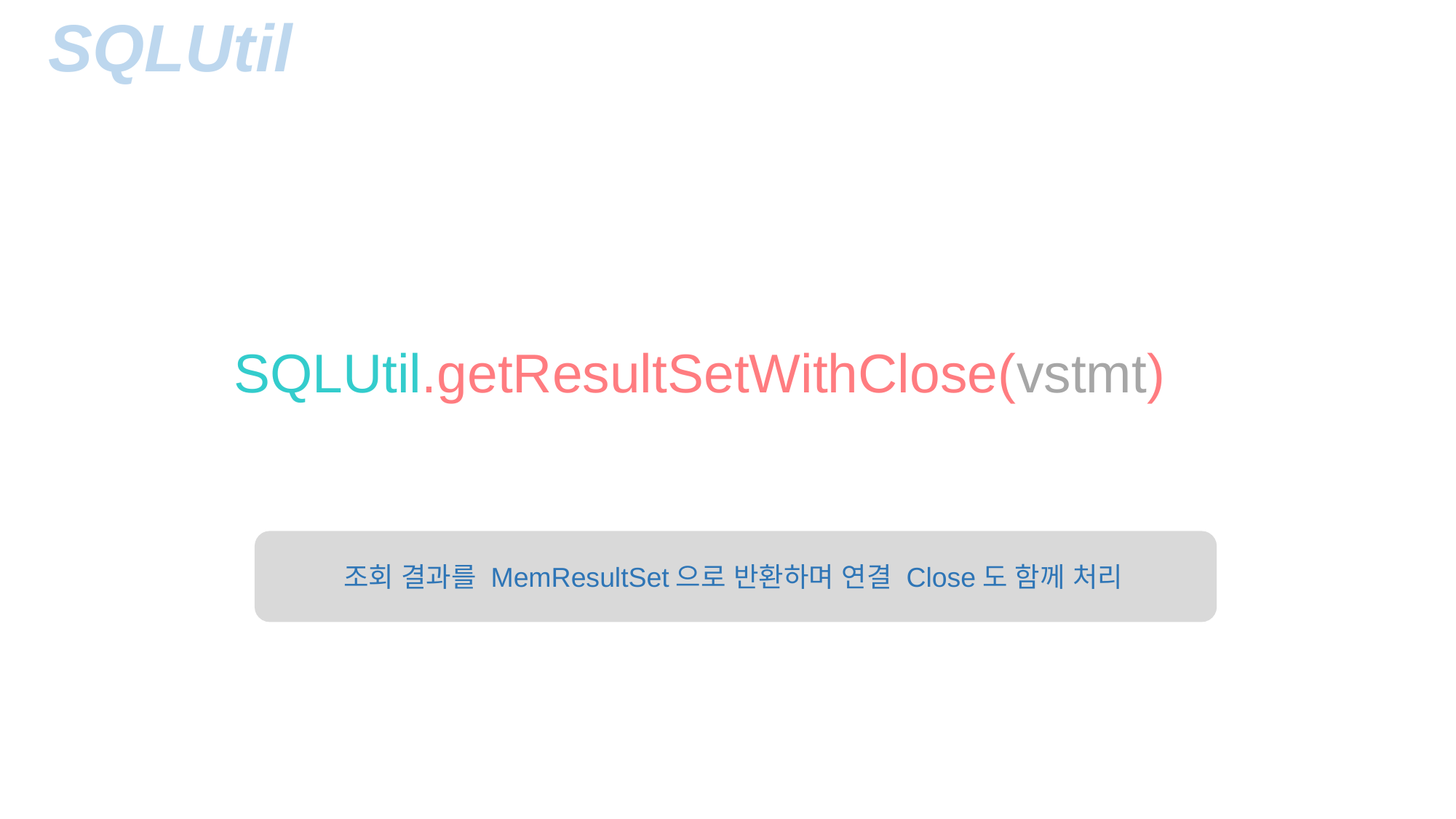

SQLUtil
SQLUtil.getResultSetWithClose(vstmt)

조회 결과를 MemResultSet으로 반환하며 연결 Close도 함께 처리